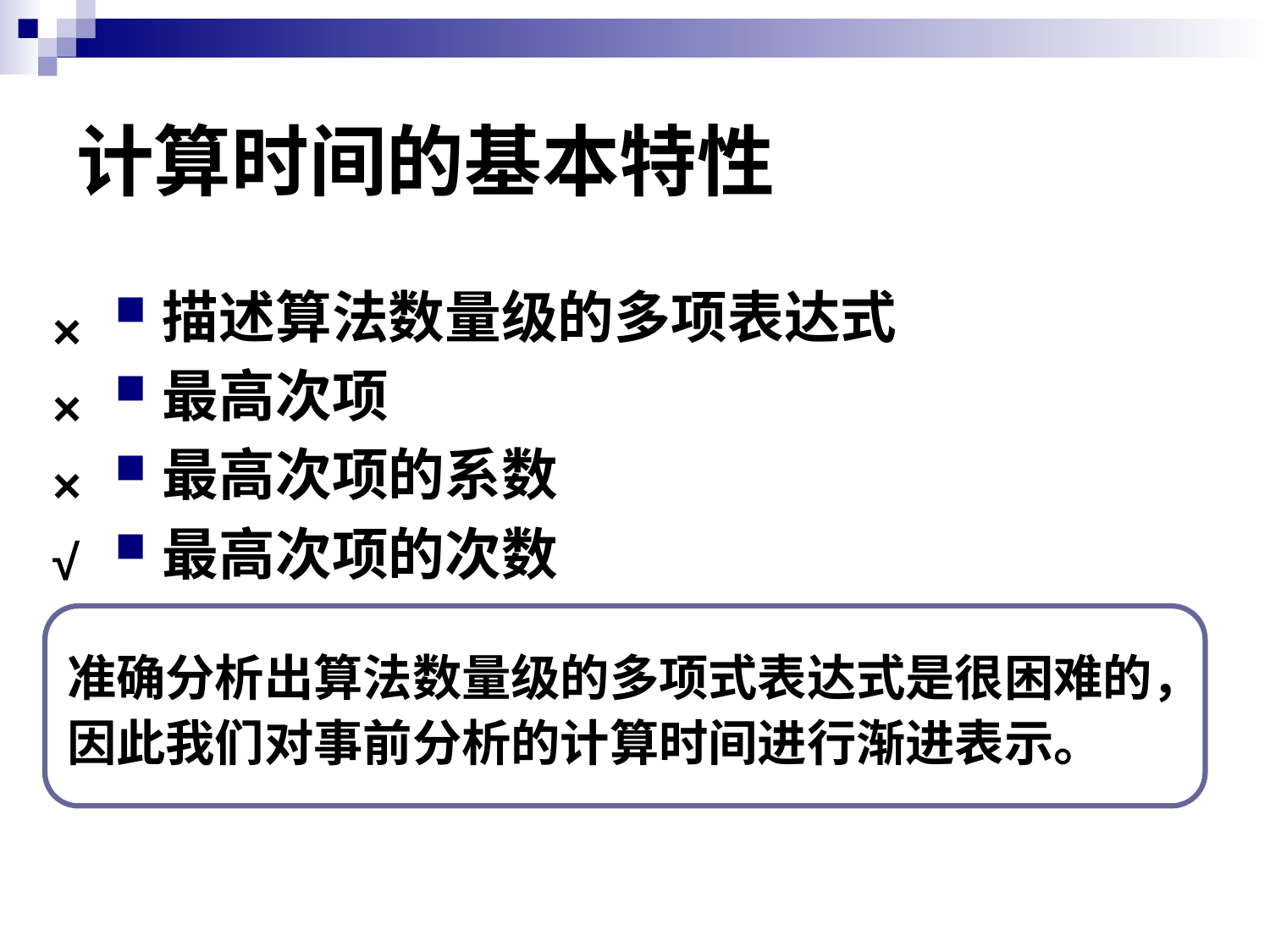

# 计算时间的基本特性
描述算法数量级的多项表达式
最高次项
最高次项的系数
最高次项的次数

×
×
×
√
准确分析出算法数量级的多项式表达式是很困难的，
因此我们对事前分析的计算时间进行渐进表示。